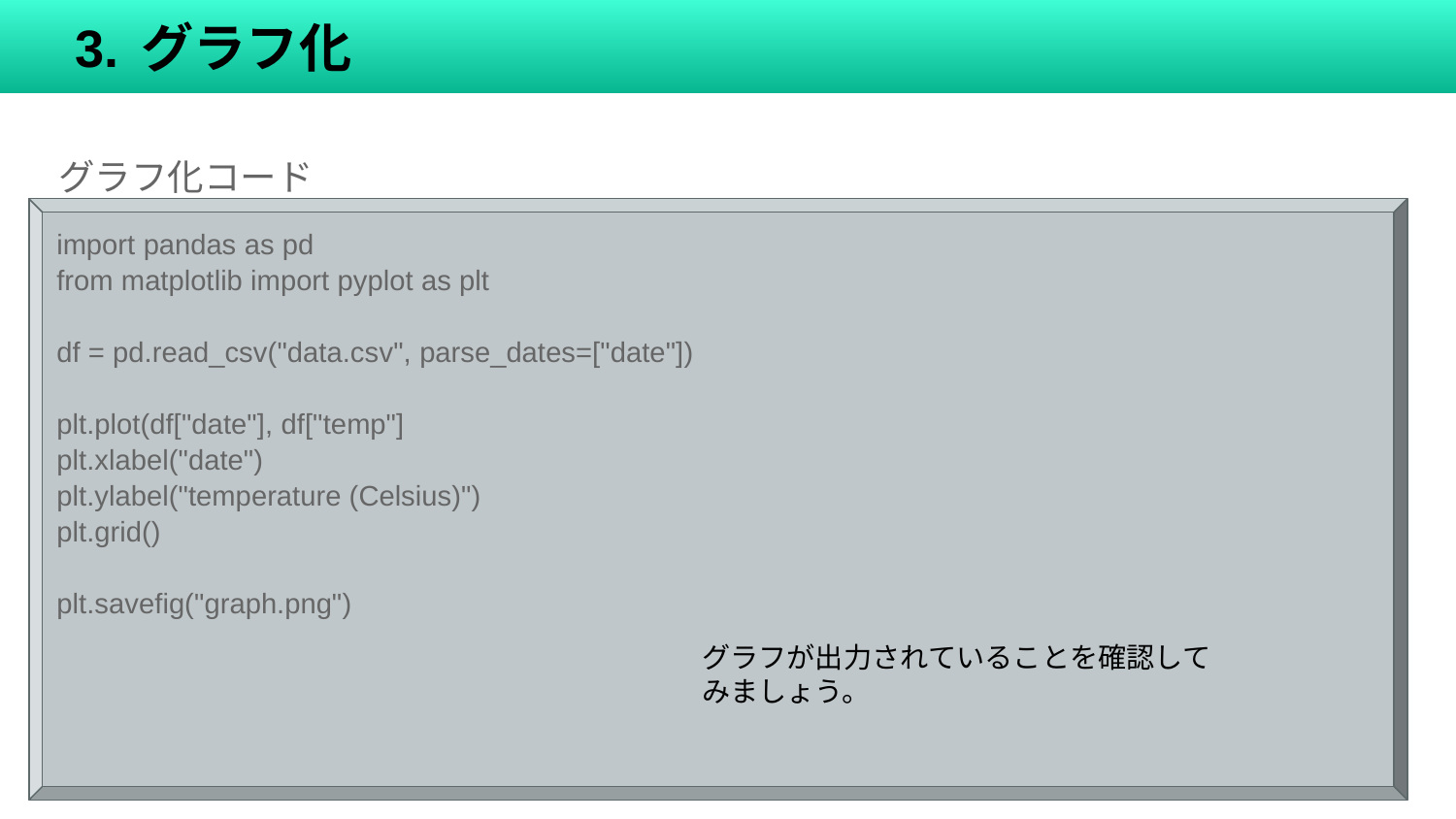

3. グラフ化
グラフ化コード
import pandas as pd
from matplotlib import pyplot as plt

df = pd.read_csv("data.csv", parse_dates=["date"])

plt.plot(df["date"], df["temp"]
plt.xlabel("date")
plt.ylabel("temperature (Celsius)")
plt.grid()

plt.savefig("graph.png")
グラフが出力されていることを確認してみましょう。